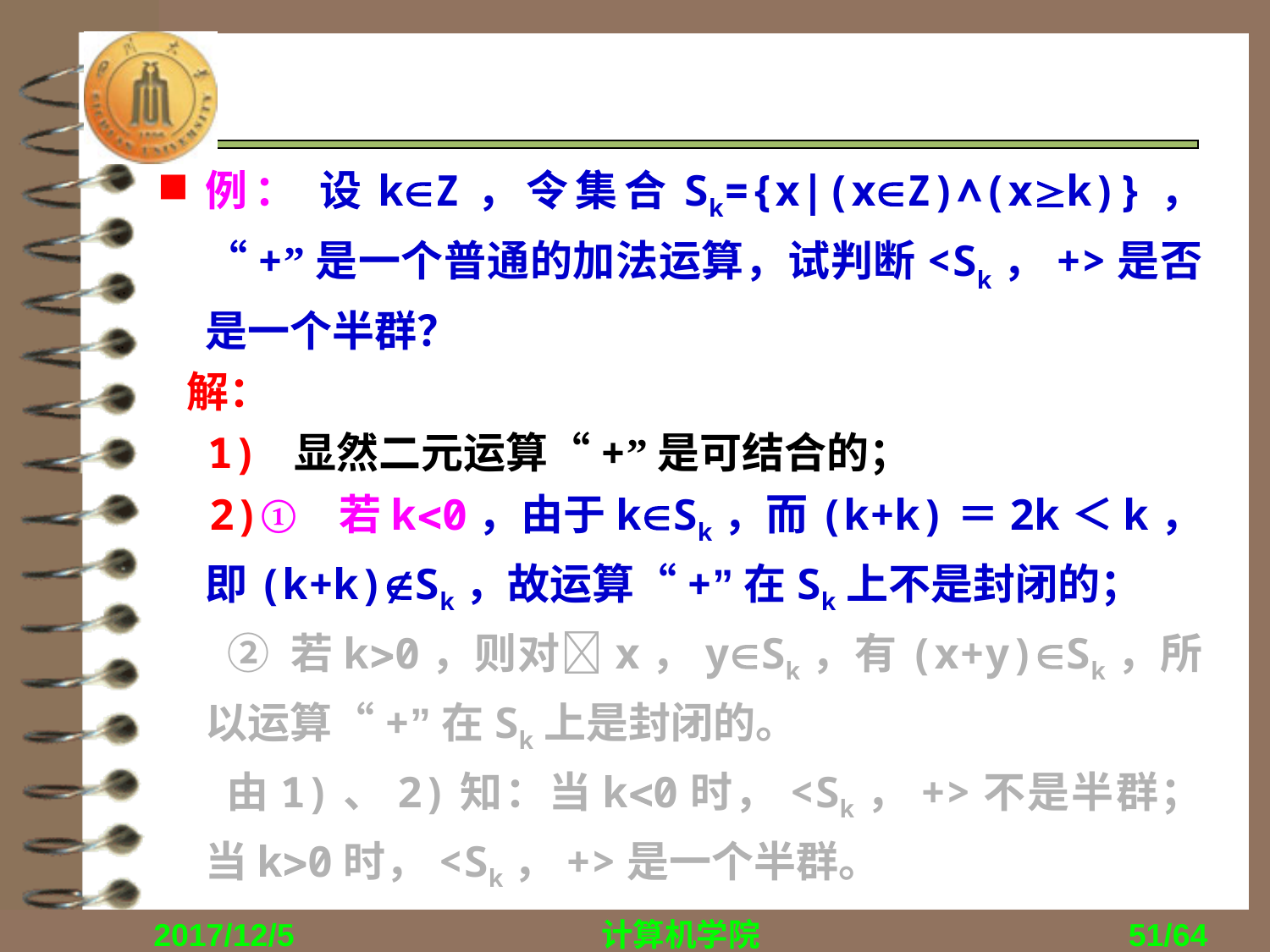

例： 设k∈Z，令集合Sk={x|(x∈Z)∧(x≥k)}，“+”是一个普通的加法运算，试判断<Sk，+>是否是一个半群？
  解：
  1) 显然二元运算“+”是可结合的；
  2)① 若k<0，由于k∈Sk，而(k+k)＝2k＜k，即(k+k)∉Sk，故运算“+”在Sk上不是封闭的；
	  ② 若k>0，则对∀x，y∈Sk，有(x+y)∈Sk，所以运算“+”在Sk上是封闭的。
     由1)、2)知：当k<0时，<Sk，+>不是半群；当k>0时，<Sk，+>是一个半群。
2017/12/5
计算机学院
51/64